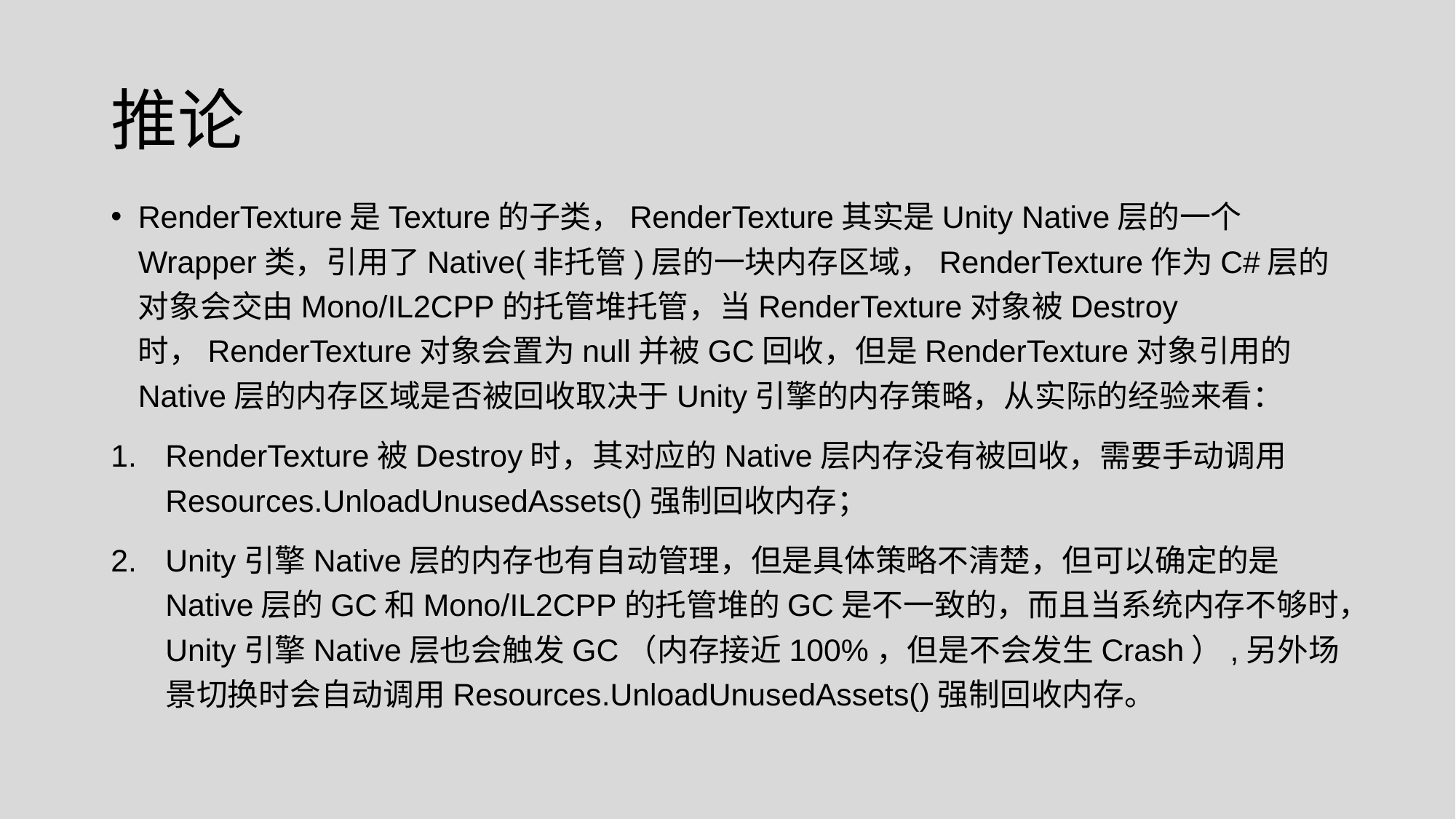

# 推论
RenderTexture是Texture的子类，RenderTexture其实是Unity Native层的一个Wrapper类，引用了Native(非托管)层的一块内存区域，RenderTexture作为C#层的对象会交由Mono/IL2CPP的托管堆托管，当RenderTexture对象被Destroy时，RenderTexture对象会置为null并被GC回收，但是RenderTexture对象引用的Native层的内存区域是否被回收取决于Unity引擎的内存策略，从实际的经验来看：
RenderTexture被Destroy时，其对应的Native层内存没有被回收，需要手动调用Resources.UnloadUnusedAssets()强制回收内存；
Unity引擎Native层的内存也有自动管理，但是具体策略不清楚，但可以确定的是Native层的GC和Mono/IL2CPP的托管堆的GC是不一致的，而且当系统内存不够时，Unity引擎Native层也会触发GC（内存接近100%，但是不会发生Crash）,另外场景切换时会自动调用Resources.UnloadUnusedAssets()强制回收内存。